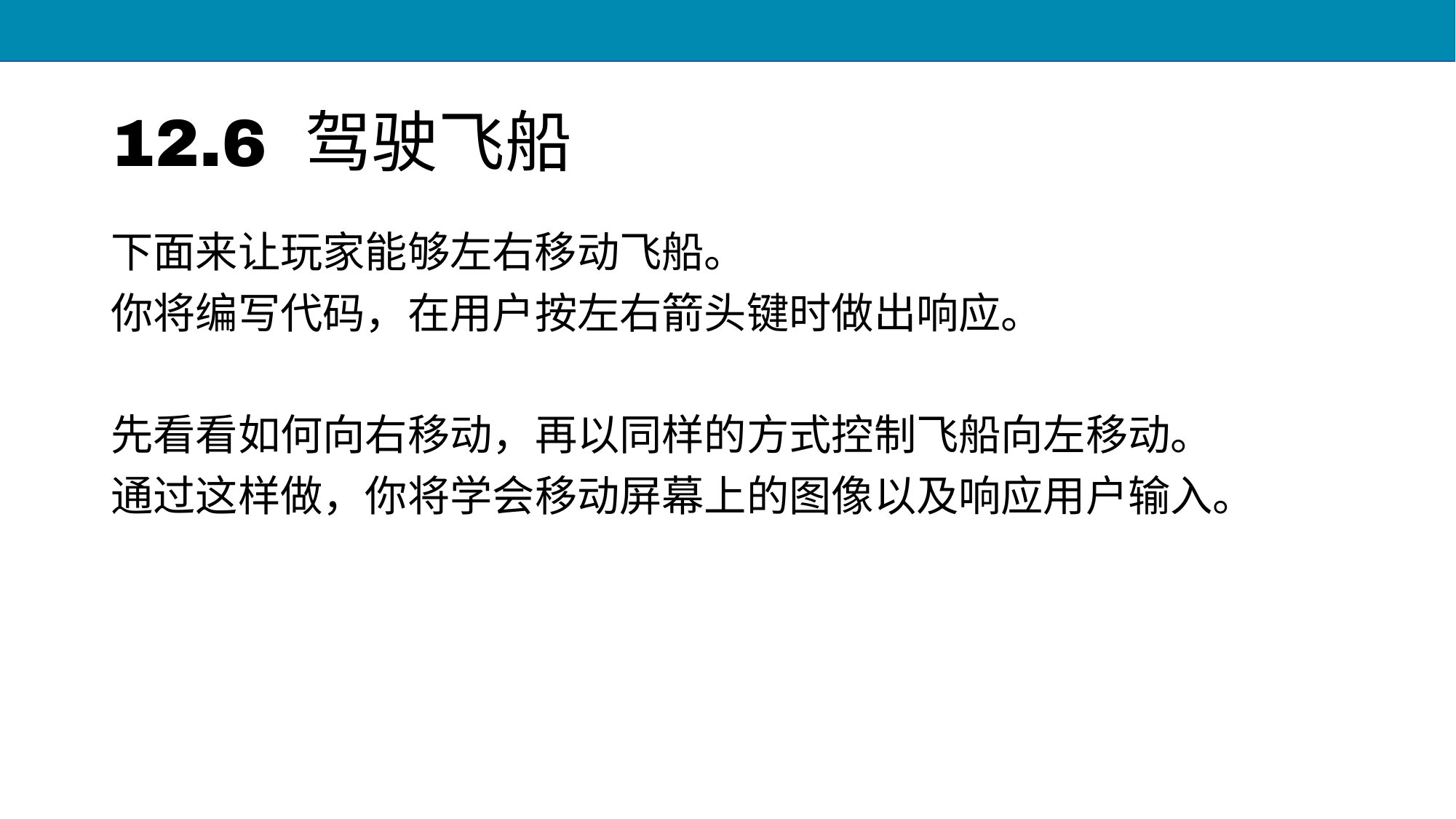

# 12.6 驾驶飞船
下面来让玩家能够左右移动飞船。
你将编写代码，在用户按左右箭头键时做出响应。

先看看如何向右移动，再以同样的方式控制飞船向左移动。
通过这样做，你将学会移动屏幕上的图像以及响应用户输入。